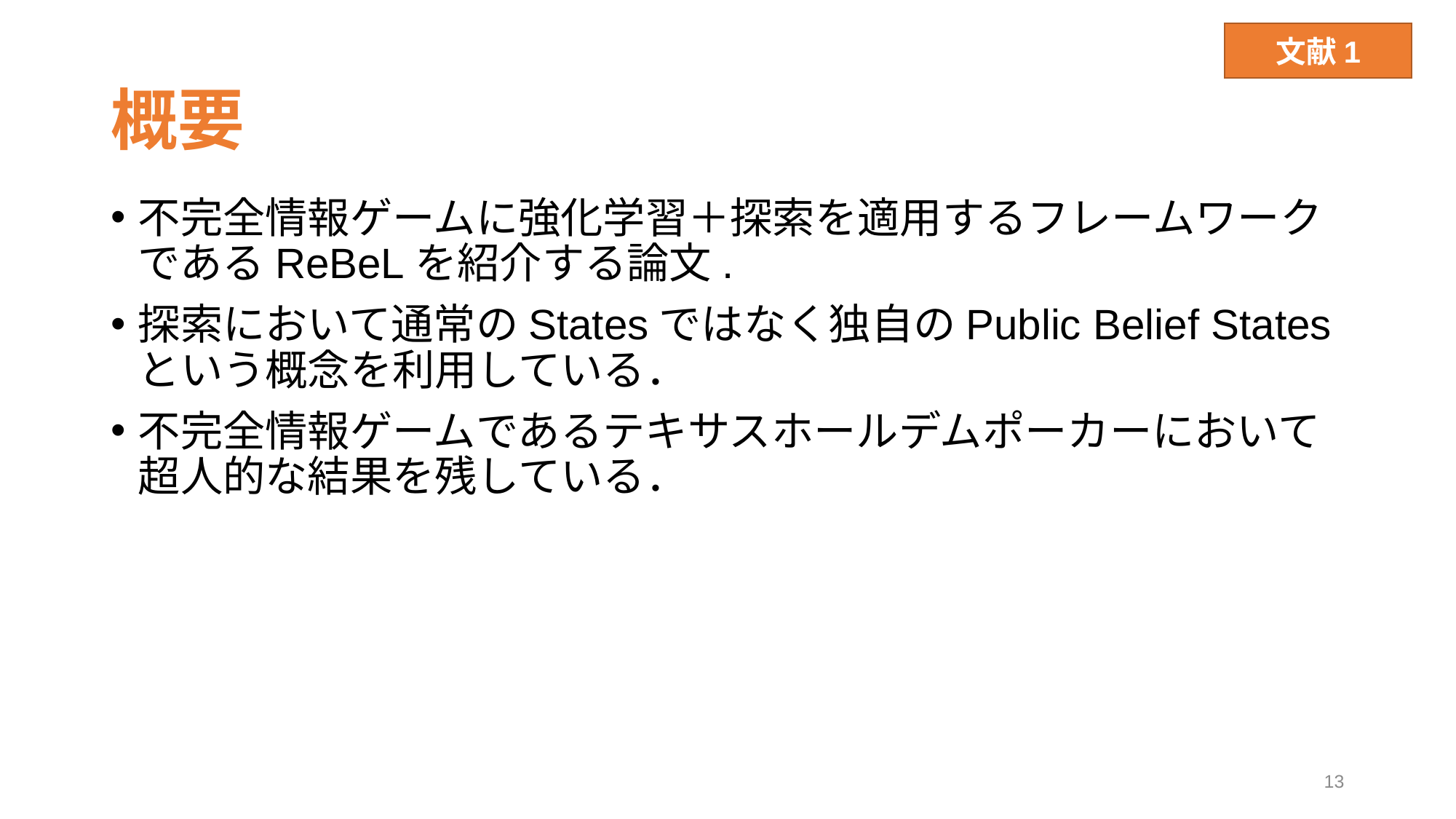

文献1
# 概要
不完全情報ゲームに強化学習＋探索を適用するフレームワークであるReBeLを紹介する論文.
探索において通常のStatesではなく独自のPublic Belief Statesという概念を利用している．
不完全情報ゲームであるテキサスホールデムポーカーにおいて超人的な結果を残している．
13